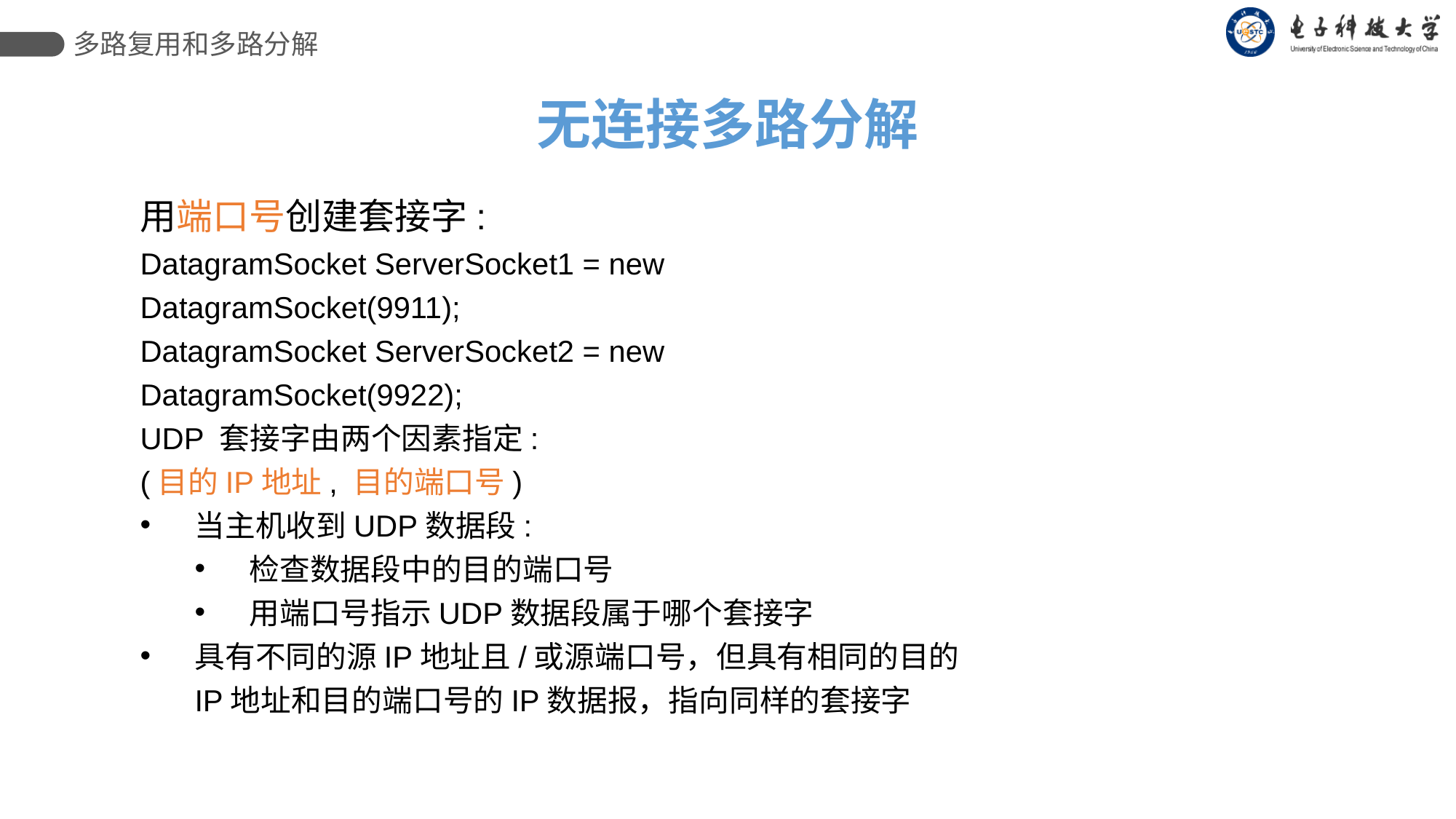

多路复用和多路分解

无连接多路分解
用端口号创建套接字:
DatagramSocket ServerSocket1 = new DatagramSocket(9911);
DatagramSocket ServerSocket2 = new DatagramSocket(9922);
UDP 套接字由两个因素指定:
(目的IP地址, 目的端口号)
当主机收到UDP数据段:
检查数据段中的目的端口号
用端口号指示UDP数据段属于哪个套接字
具有不同的源IP地址且/或源端口号，但具有相同的目的IP地址和目的端口号的IP数据报，指向同样的套接字